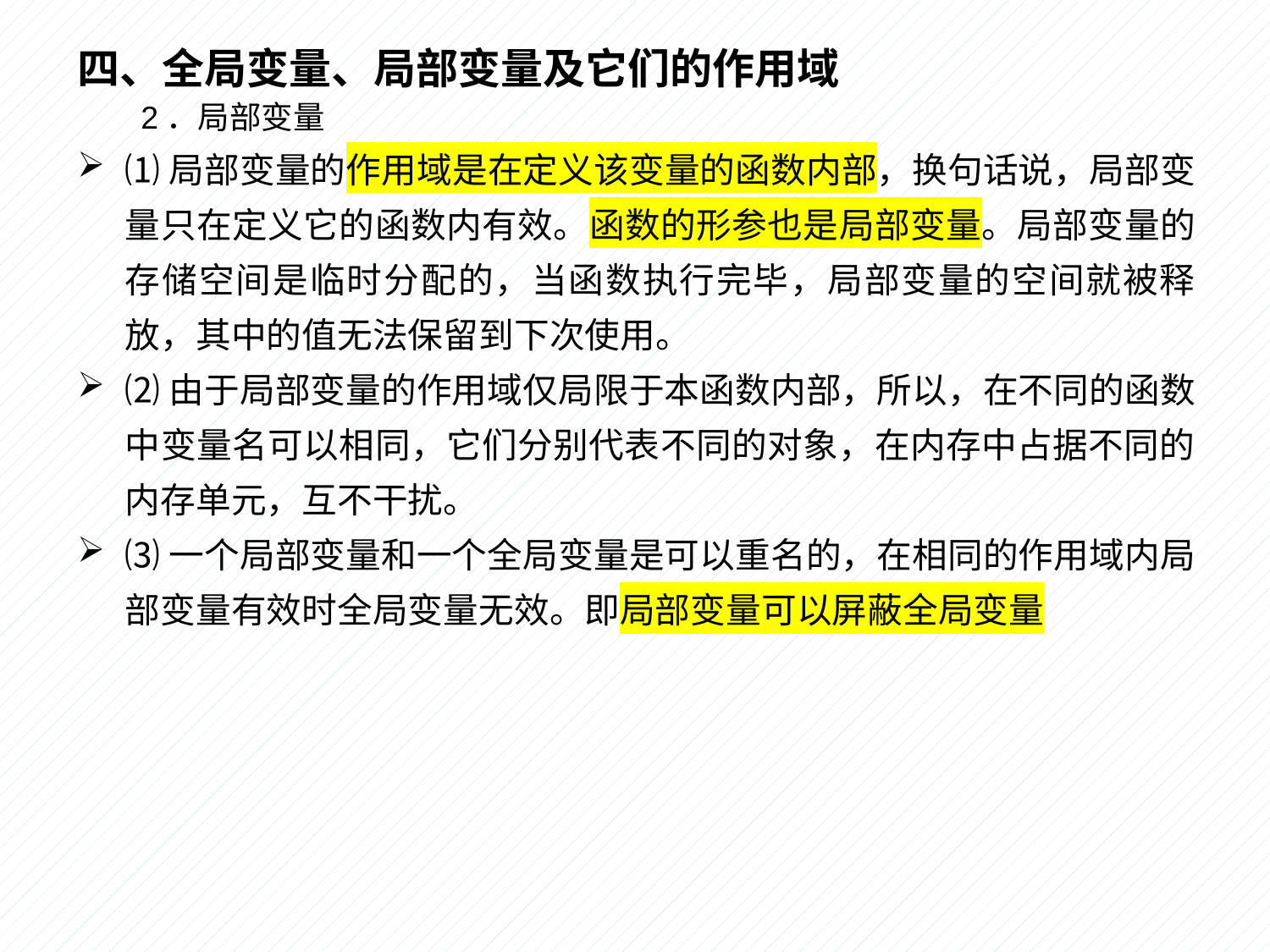

四、全局变量、局部变量及它们的作用域
2．局部变量
⑴局部变量的作用域是在定义该变量的函数内部，换句话说，局部变量只在定义它的函数内有效。函数的形参也是局部变量。局部变量的存储空间是临时分配的，当函数执行完毕，局部变量的空间就被释放，其中的值无法保留到下次使用。
⑵由于局部变量的作用域仅局限于本函数内部，所以，在不同的函数中变量名可以相同，它们分别代表不同的对象，在内存中占据不同的内存单元，互不干扰。
⑶一个局部变量和一个全局变量是可以重名的，在相同的作用域内局部变量有效时全局变量无效。即局部变量可以屏蔽全局变量